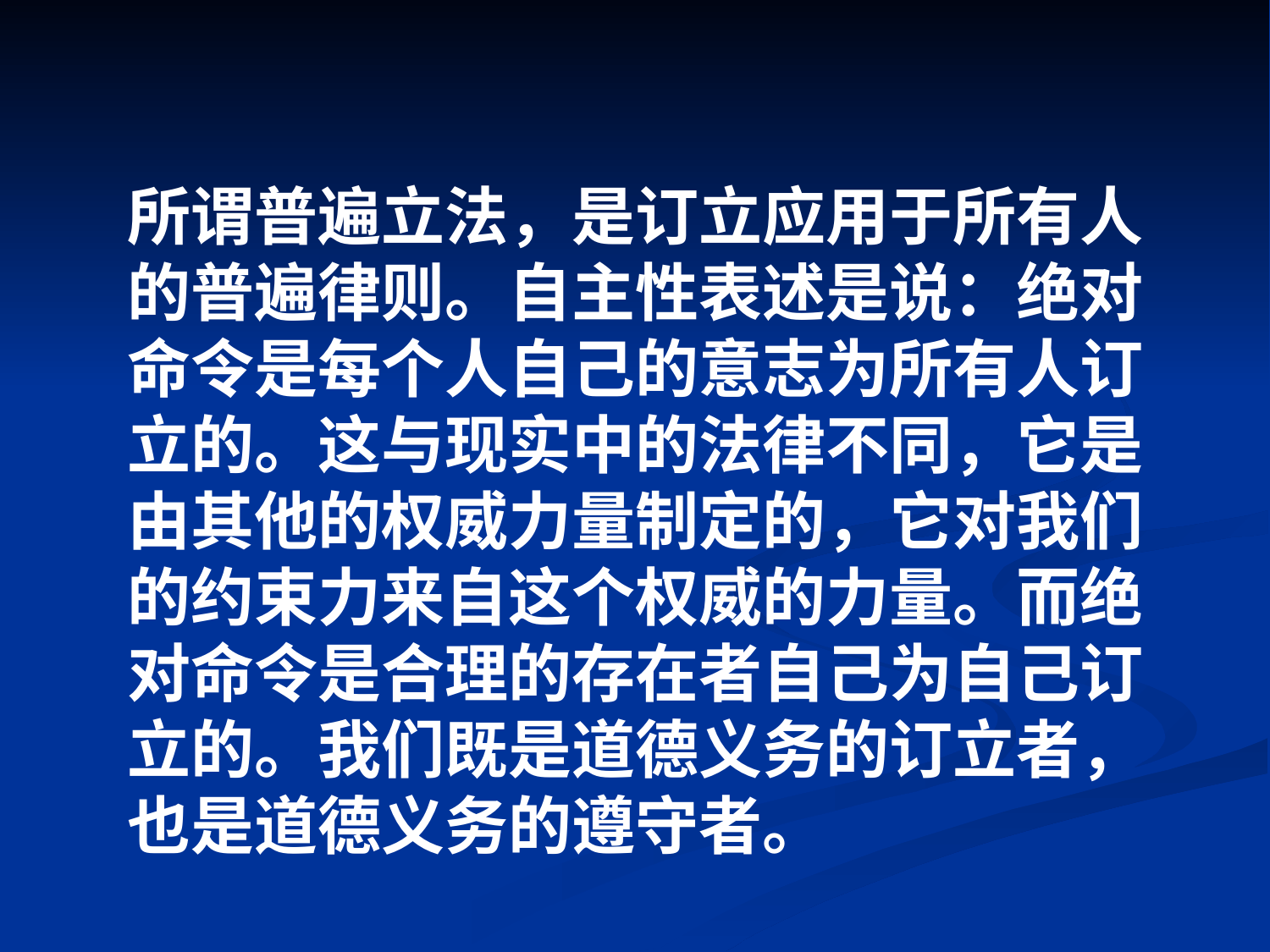

所谓普遍立法，是订立应用于所有人的普遍律则。自主性表述是说：绝对命令是每个人自己的意志为所有人订立的。这与现实中的法律不同，它是由其他的权威力量制定的，它对我们的约束力来自这个权威的力量。而绝对命令是合理的存在者自己为自己订立的。我们既是道德义务的订立者，也是道德义务的遵守者。